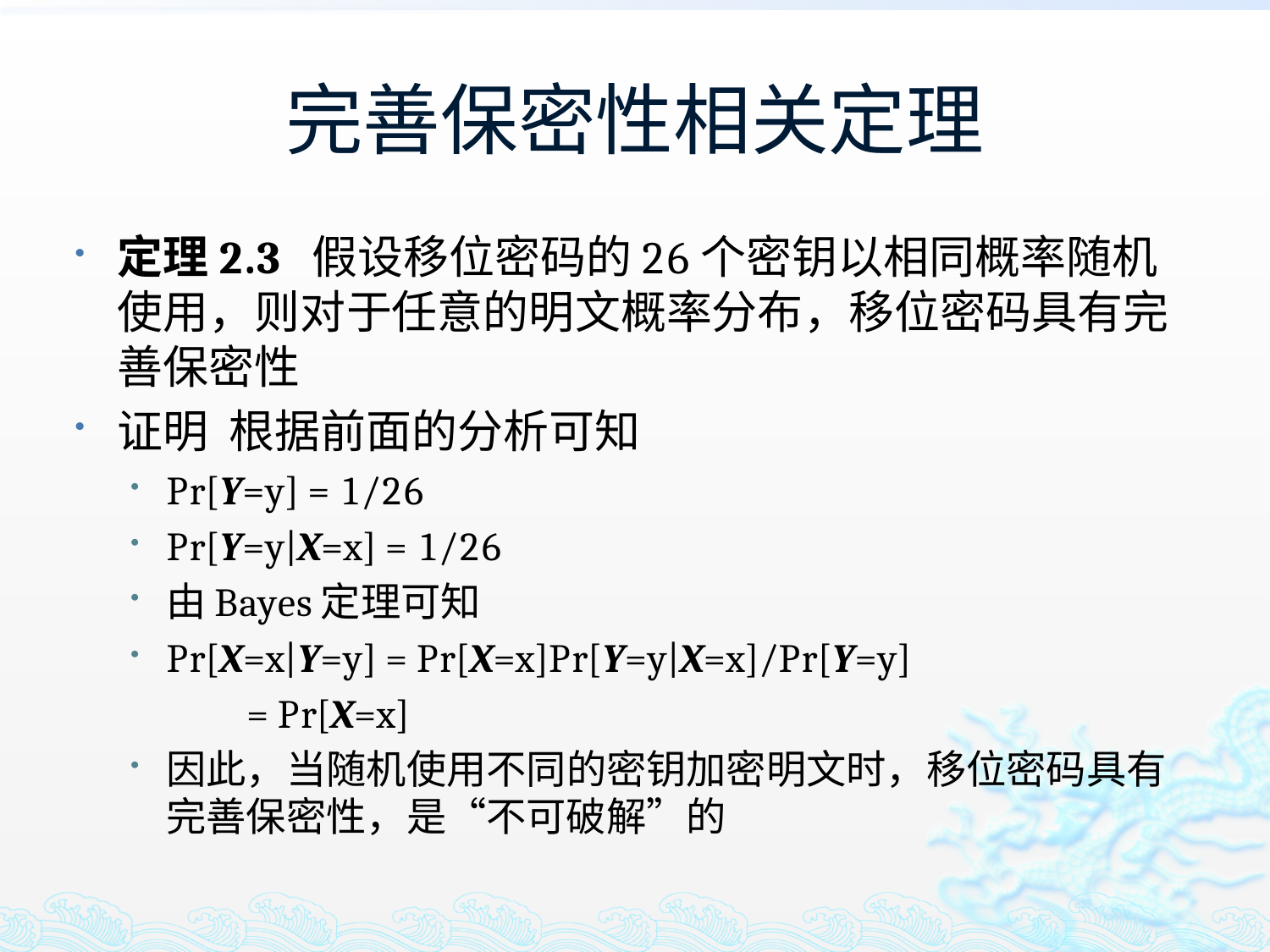

# 完善保密性相关定理
定理2.3  假设移位密码的26个密钥以相同概率随机使用，则对于任意的明文概率分布，移位密码具有完善保密性
证明  根据前面的分析可知
Pr[Y=y] = 1/26
Pr[Y=y|X=x] = 1/26
由Bayes定理可知
Pr[X=x|Y=y] = Pr[X=x]Pr[Y=y|X=x]/Pr[Y=y]
			         = Pr[X=x]
因此，当随机使用不同的密钥加密明文时，移位密码具有完善保密性，是“不可破解”的